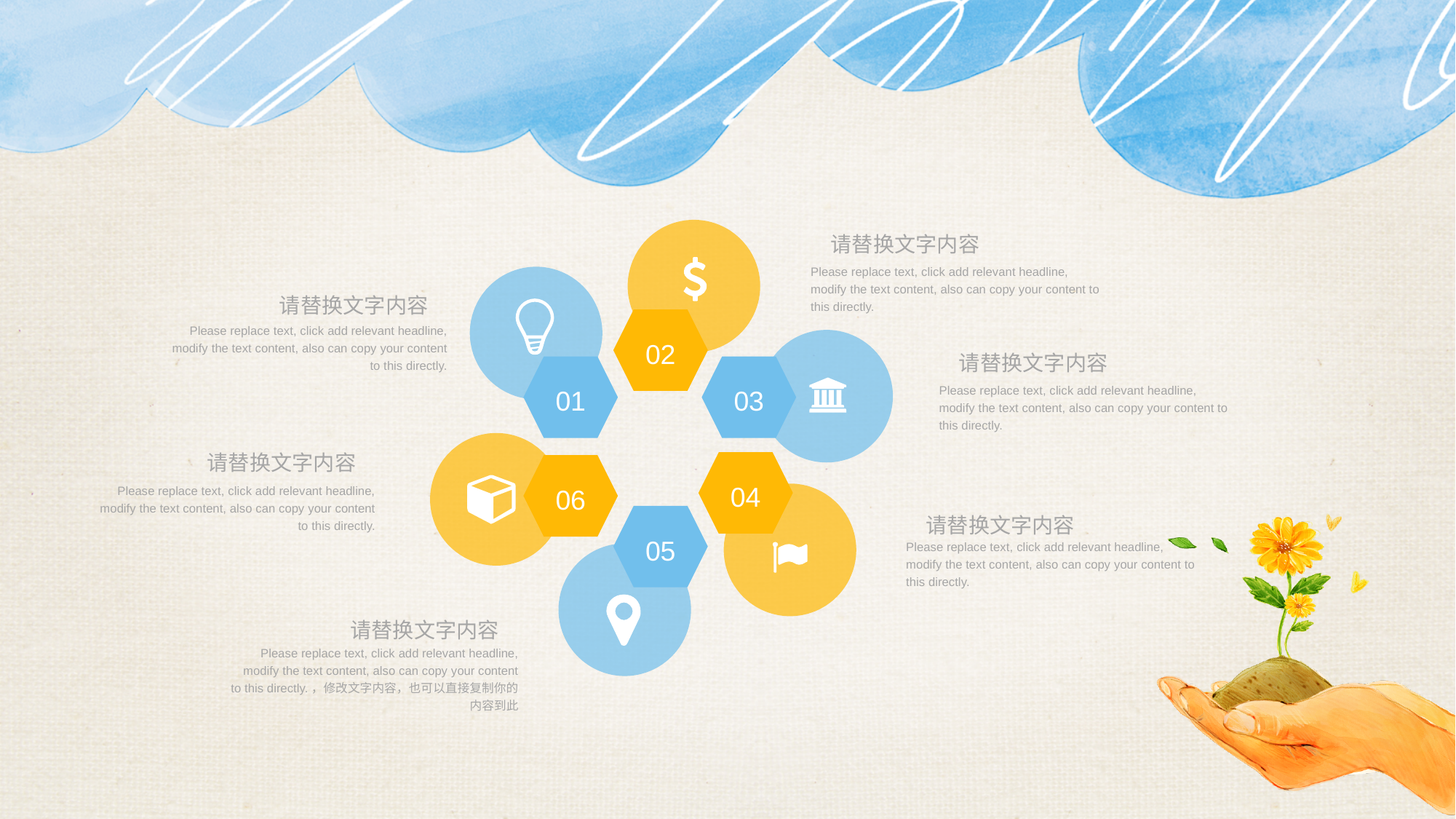

请替换文字内容
Please replace text, click add relevant headline, modify the text content, also can copy your content to this directly.

请替换文字内容
Please replace text, click add relevant headline, modify the text content, also can copy your content to this directly.

02

请替换文字内容
Please replace text, click add relevant headline, modify the text content, also can copy your content to this directly.
01
03

请替换文字内容
Please replace text, click add relevant headline, modify the text content, also can copy your content to this directly.
04
06

05
请替换文字内容
Please replace text, click add relevant headline, modify the text content, also can copy your content to this directly.

请替换文字内容
Please replace text, click add relevant headline, modify the text content, also can copy your content to this directly.，修改文字内容，也可以直接复制你的内容到此